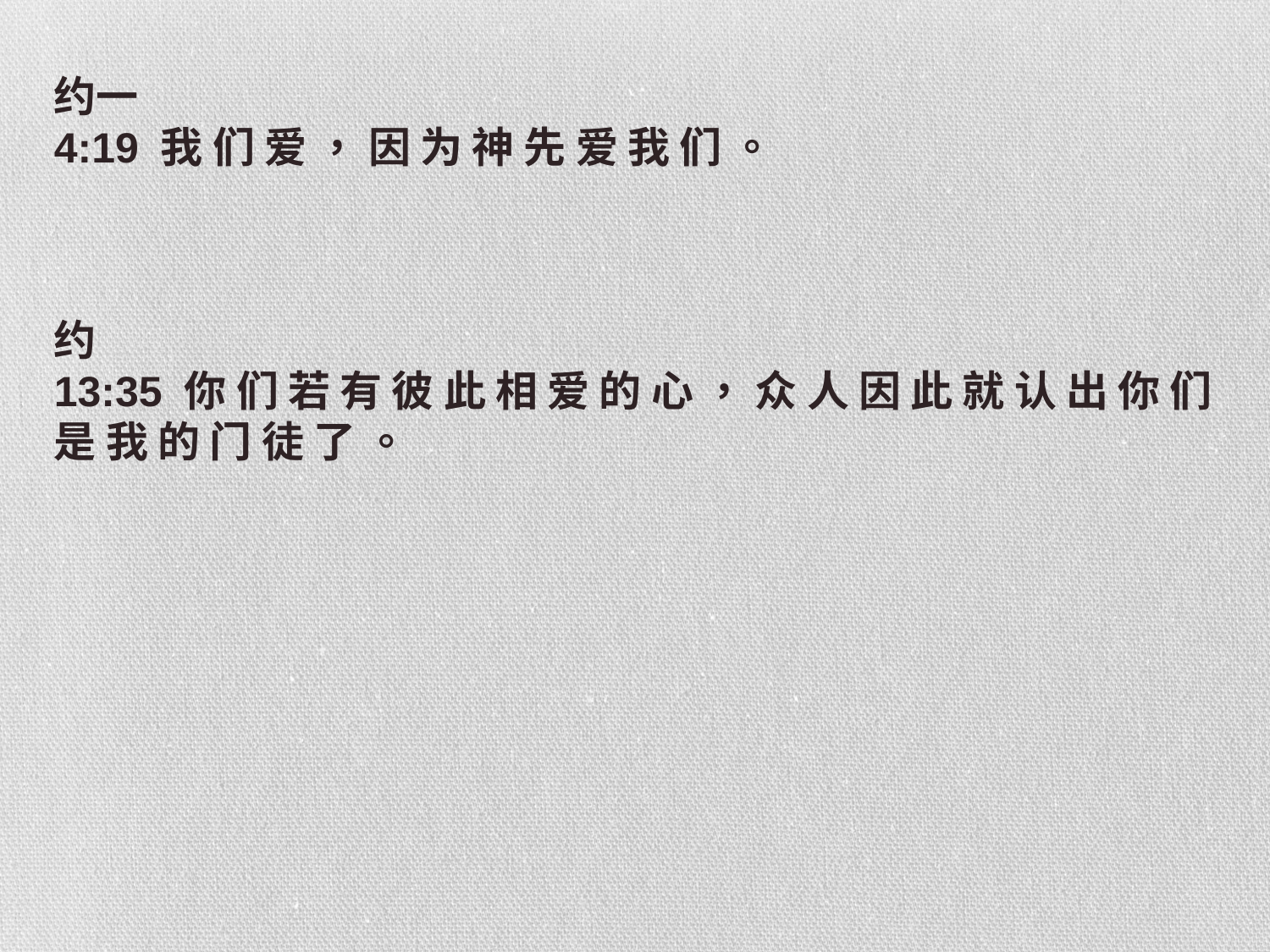

约一
4:19 我 们 爱 ， 因 为 神 先 爱 我 们 。
约
13:35 你 们 若 有 彼 此 相 爱 的 心 ， 众 人 因 此 就 认 出 你 们 是 我 的 门 徒 了 。